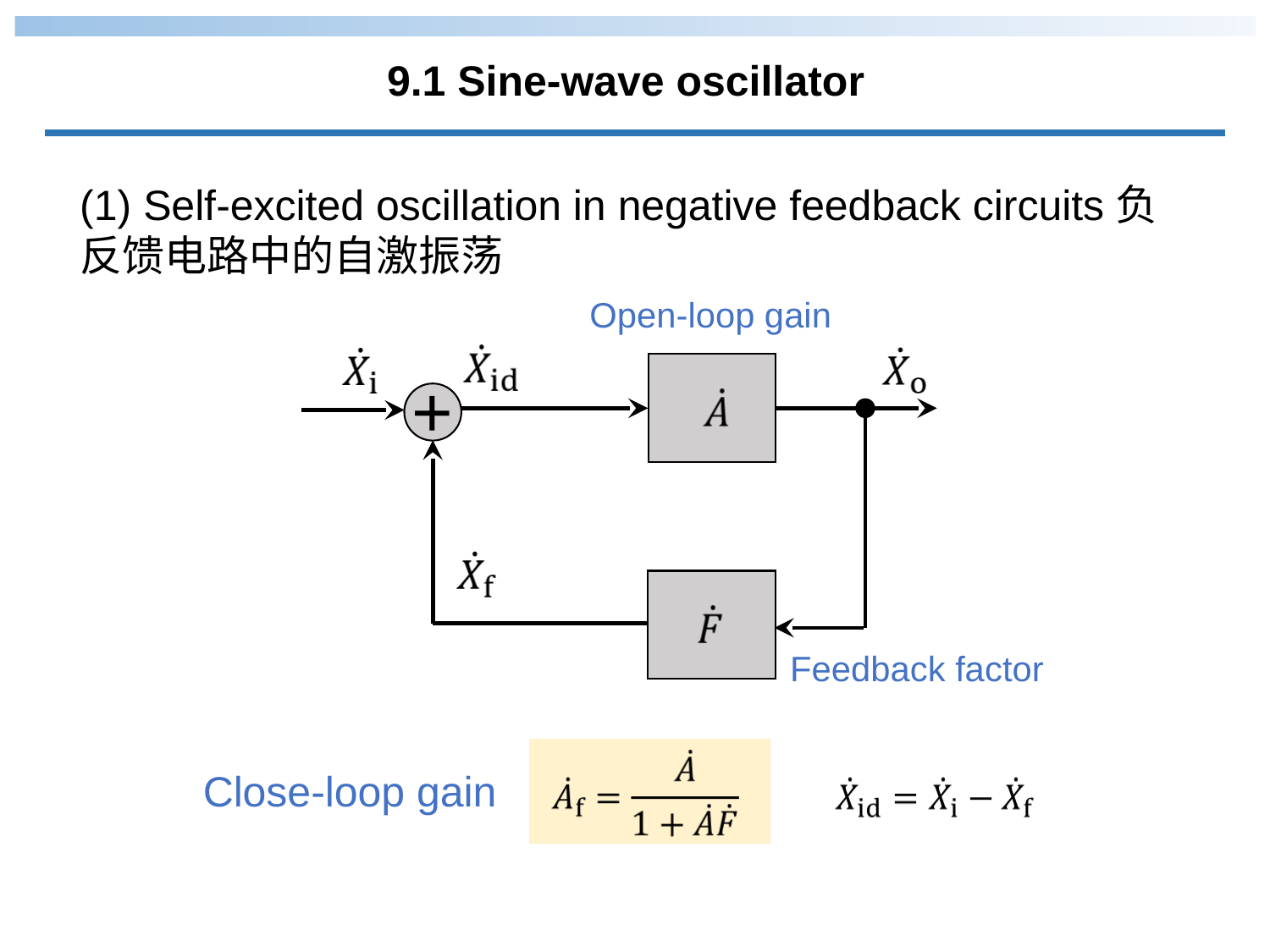

9.1 Sine-wave oscillator

(1) Self-excited oscillation in negative feedback circuits负反馈电路中的自激振荡
Open-loop gain

+

Feedback factor

Close-loop gain